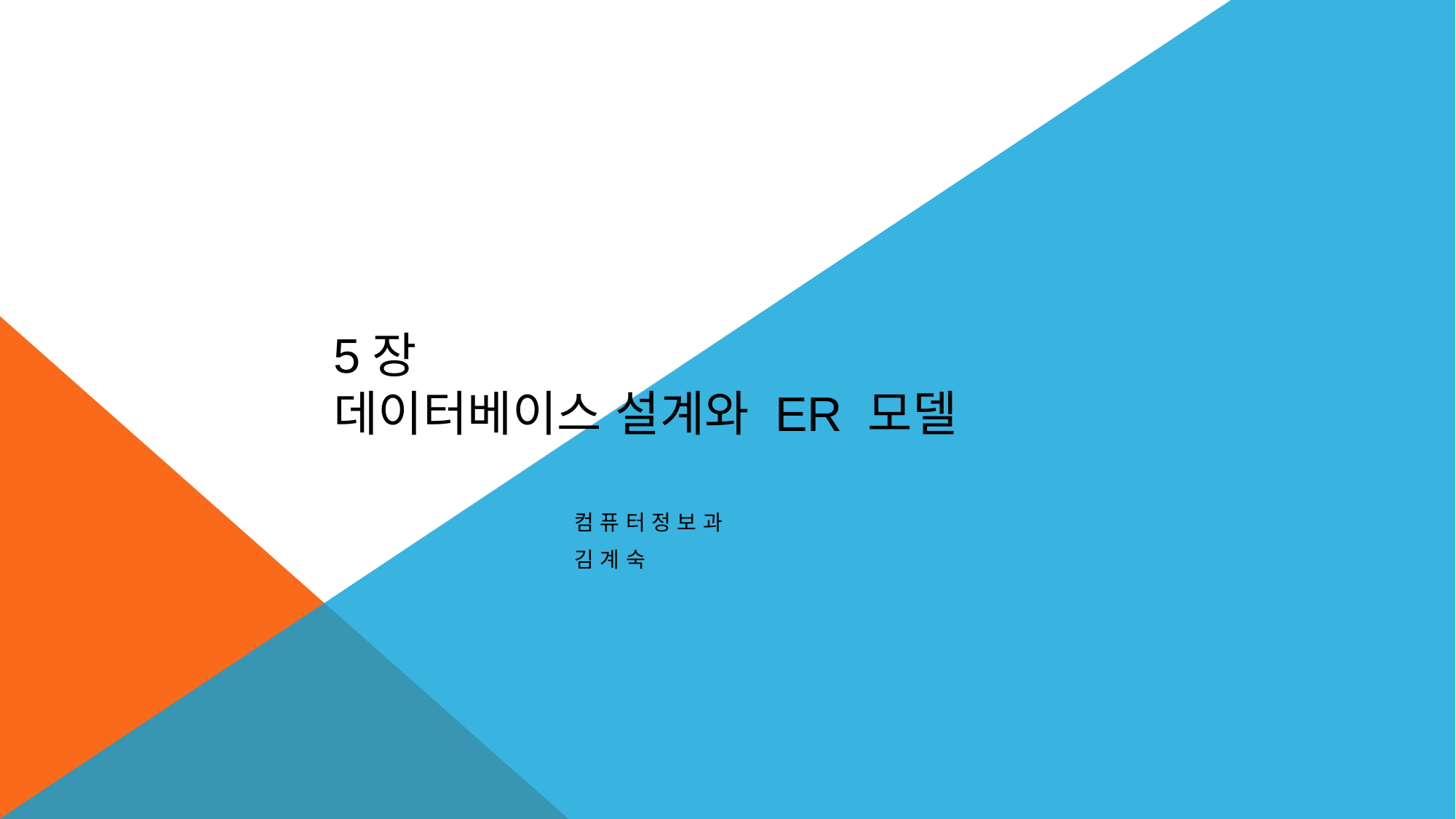

# 5장 데이터베이스 설계와 ER 모델
컴퓨터정보과
김계숙